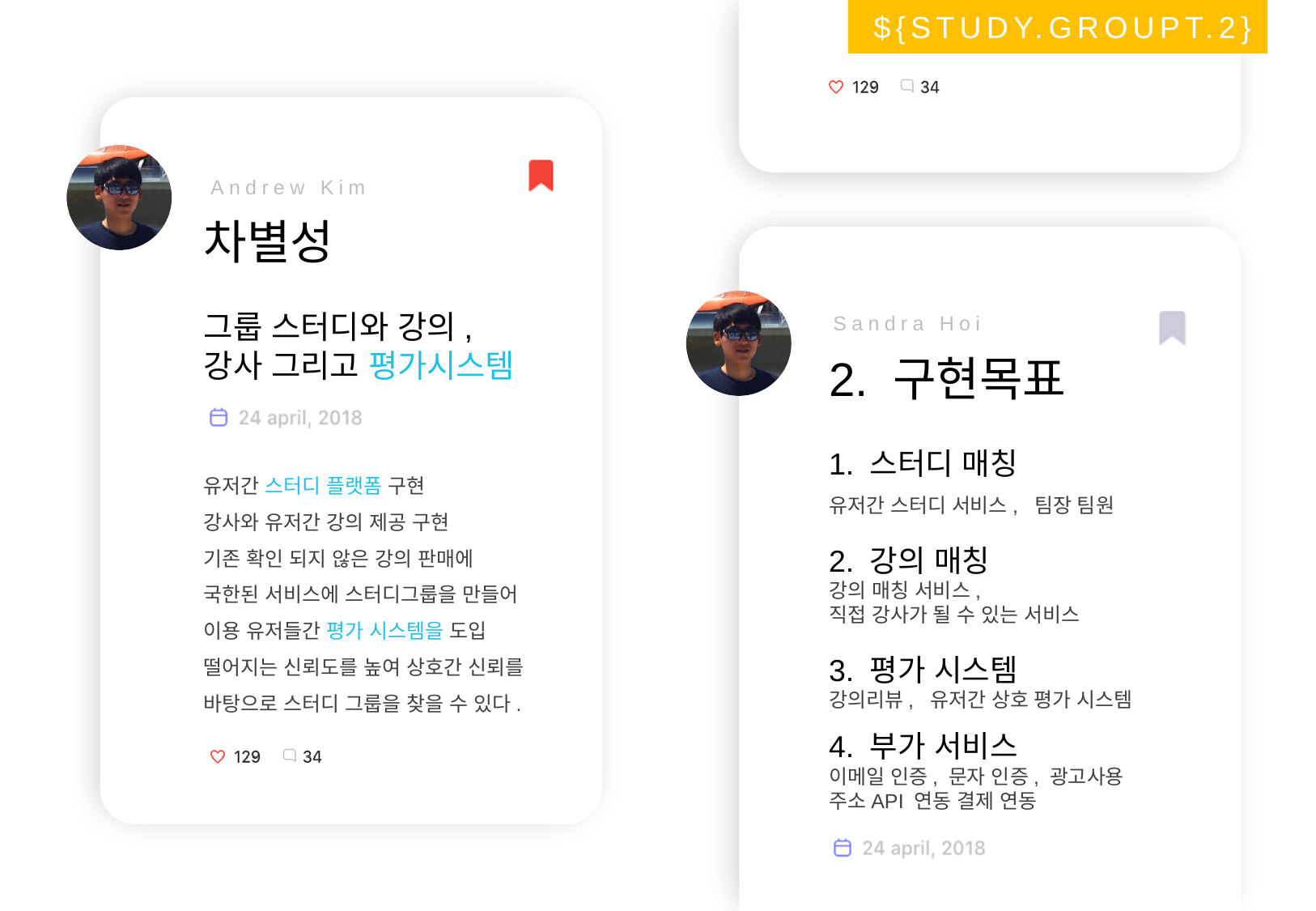

${STUDY.GROUPT.2}

Andrew Kim
차별성

그룹 스터디와 강의,
강사 그리고 평가시스템

유저간 스터디 플랫폼 구현
강사와 유저간 강의 제공 구현
기존 확인 되지 않은 강의 판매에 국한된 서비스에 스터디그룹을 만들어
이용 유저들간 평가 시스템을 도입 떨어지는 신뢰도를 높여 상호간 신뢰를 바탕으로 스터디 그룹을 찾을 수 있다.

Sandra Hoi
2. 구현목표

1. 스터디 매칭
유저간 스터디 서비스,  팀장 팀원

2. 강의 매칭
강의 매칭 서비스,
직접 강사가 될 수 있는 서비스

3. 평가 시스템
강의리뷰,  유저간 상호 평가 시스템

4. 부가 서비스
이메일 인증, 문자 인증, 광고사용
주소API 연동 결제 연동